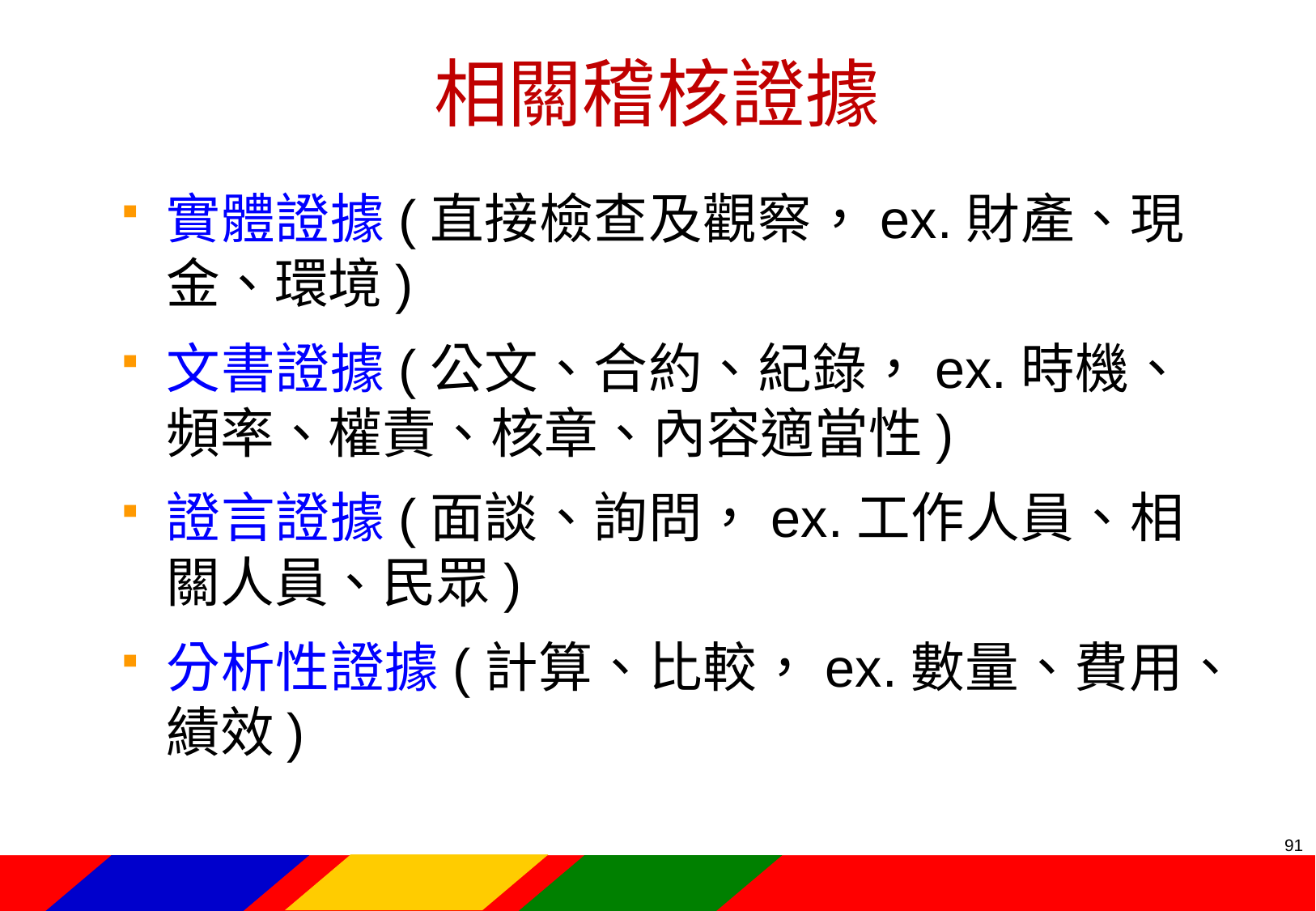

相關稽核證據
實體證據(直接檢查及觀察，ex.財產、現金、環境)
文書證據(公文、合約、紀錄，ex.時機、頻率、權責、核章、內容適當性)
證言證據(面談、詢問，ex.工作人員、相關人員、民眾)
分析性證據(計算、比較，ex.數量、費用、績效)
91